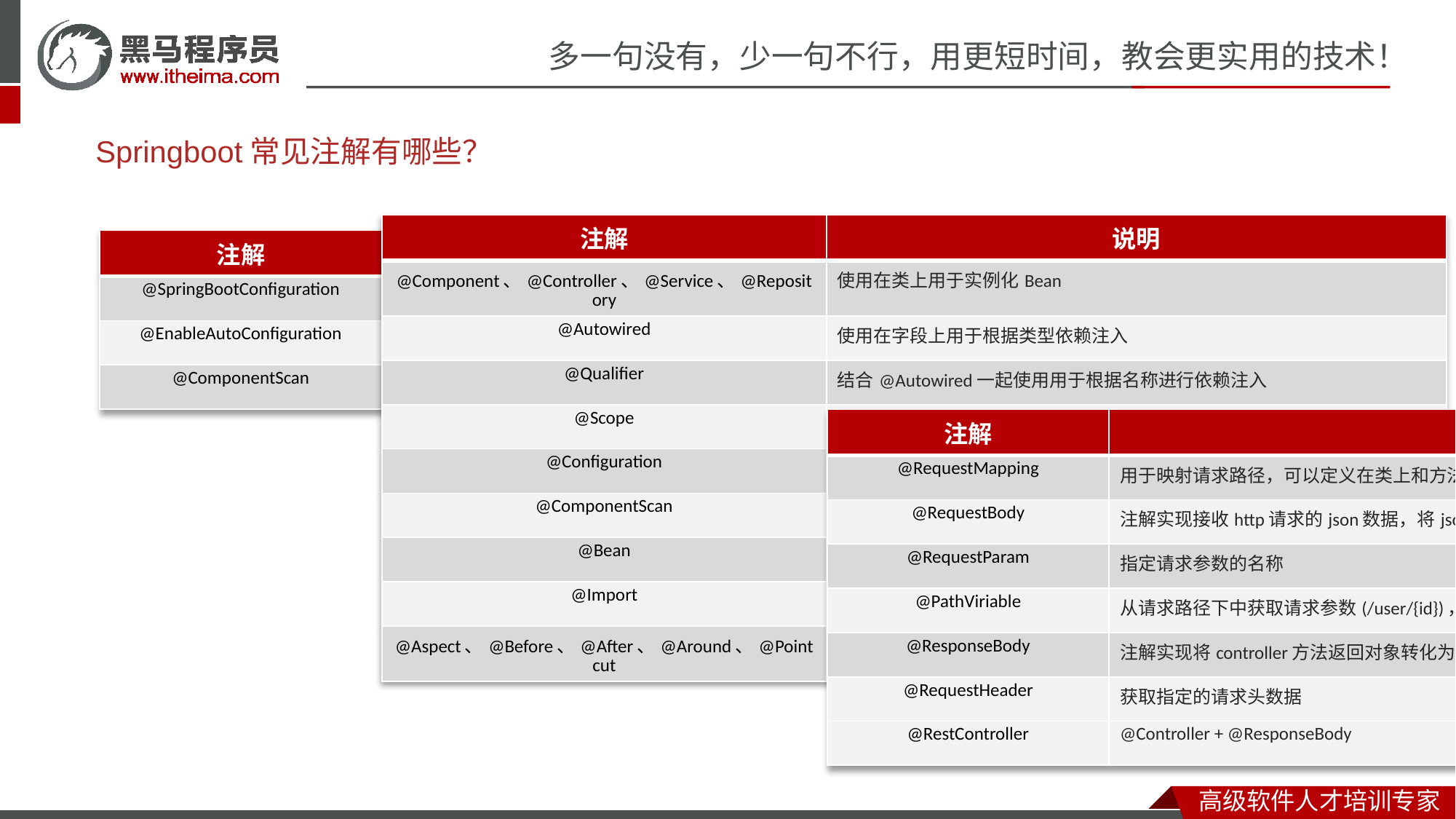

# Springboot常见注解有哪些？
| 注解 | 说明 |
| --- | --- |
| @Component、@Controller、@Service、@Repository | 使用在类上用于实例化Bean |
| @Autowired | 使用在字段上用于根据类型依赖注入 |
| @Qualifier | 结合@Autowired一起使用用于根据名称进行依赖注入 |
| @Scope | 标注Bean的作用范围 |
| @Configuration | 指定当前类是一个 Spring 配置类，当创建容器时会从该类上加载注解 |
| @ComponentScan | 用于指定 Spring 在初始化容器时要扫描的包 |
| @Bean | 使用在方法上，标注将该方法的返回值存储到Spring容器中 |
| @Import | 使用@Import导入的类会被Spring加载到IOC容器中 |
| @Aspect、@Before、@After、@Around、@Pointcut | 用于切面编程（AOP） |
| 注解 | 说明 |
| --- | --- |
| @SpringBootConfiguration | 组合了- @Configuration注解，实现配置文件的功能 |
| @EnableAutoConfiguration | 打开自动配置的功能，也可以关闭某个自动配置的选 |
| @ComponentScan | Spring组件扫描 |
| 注解 | 说明 |
| --- | --- |
| @RequestMapping | 用于映射请求路径，可以定义在类上和方法上。用于类上，则表示类中的所有的方法都是以该地址作为父路径 |
| @RequestBody | 注解实现接收http请求的json数据，将json转换为java对象 |
| @RequestParam | 指定请求参数的名称 |
| @PathViriable | 从请求路径下中获取请求参数(/user/{id})，传递给方法的形式参数 |
| @ResponseBody | 注解实现将controller方法返回对象转化为json对象响应给客户端 |
| @RequestHeader | 获取指定的请求头数据 |
| @RestController | @Controller + @ResponseBody |